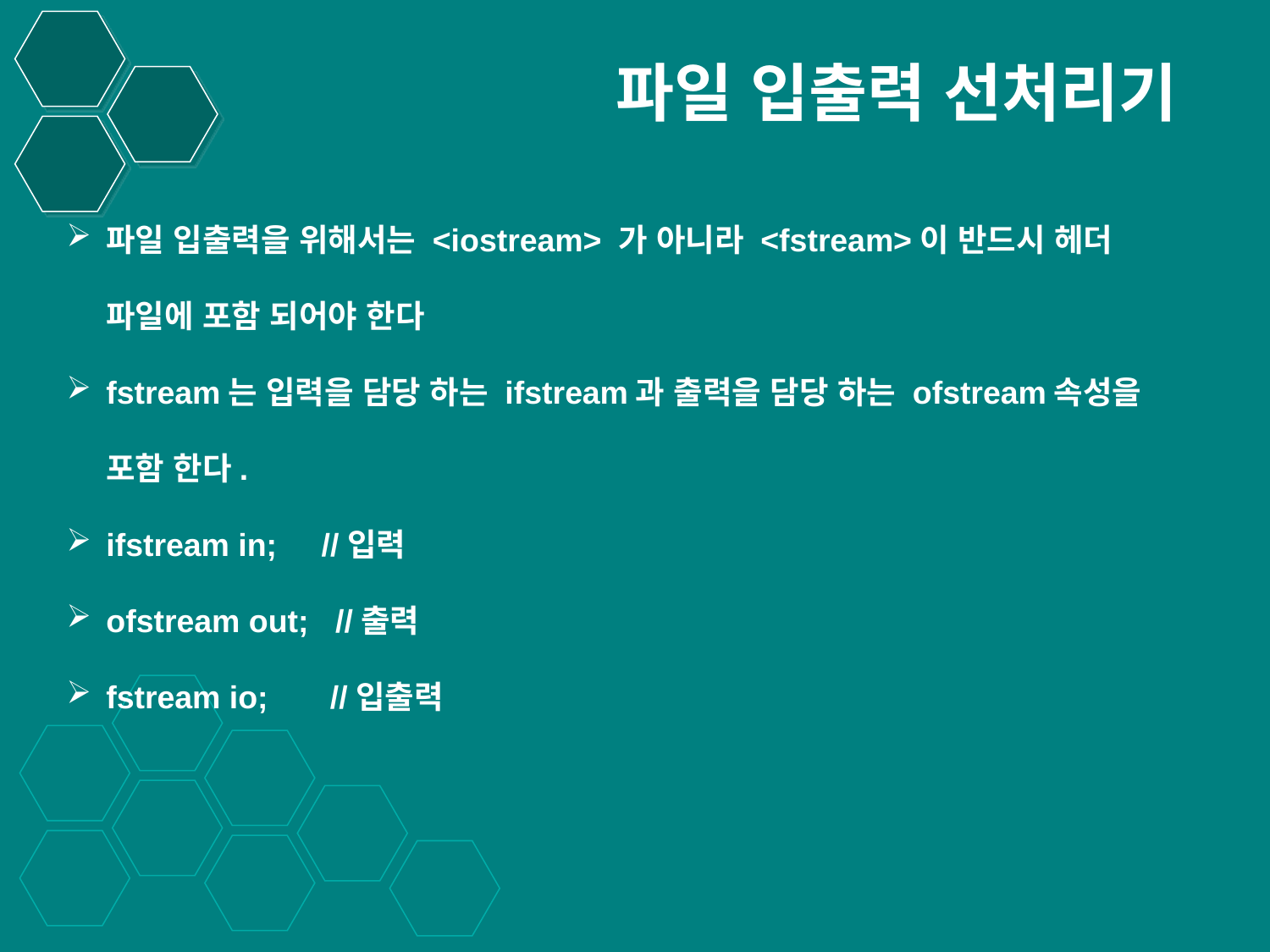

# 파일 입출력 선처리기
파일 입출력을 위해서는 <iostream> 가 아니라 <fstream>이 반드시 헤더 파일에 포함 되어야 한다
fstream는 입력을 담당 하는 ifstream과 출력을 담당 하는 ofstream속성을 포함 한다.
ifstream in;     //입력
ofstream out;   //출력
fstream io;       //입출력